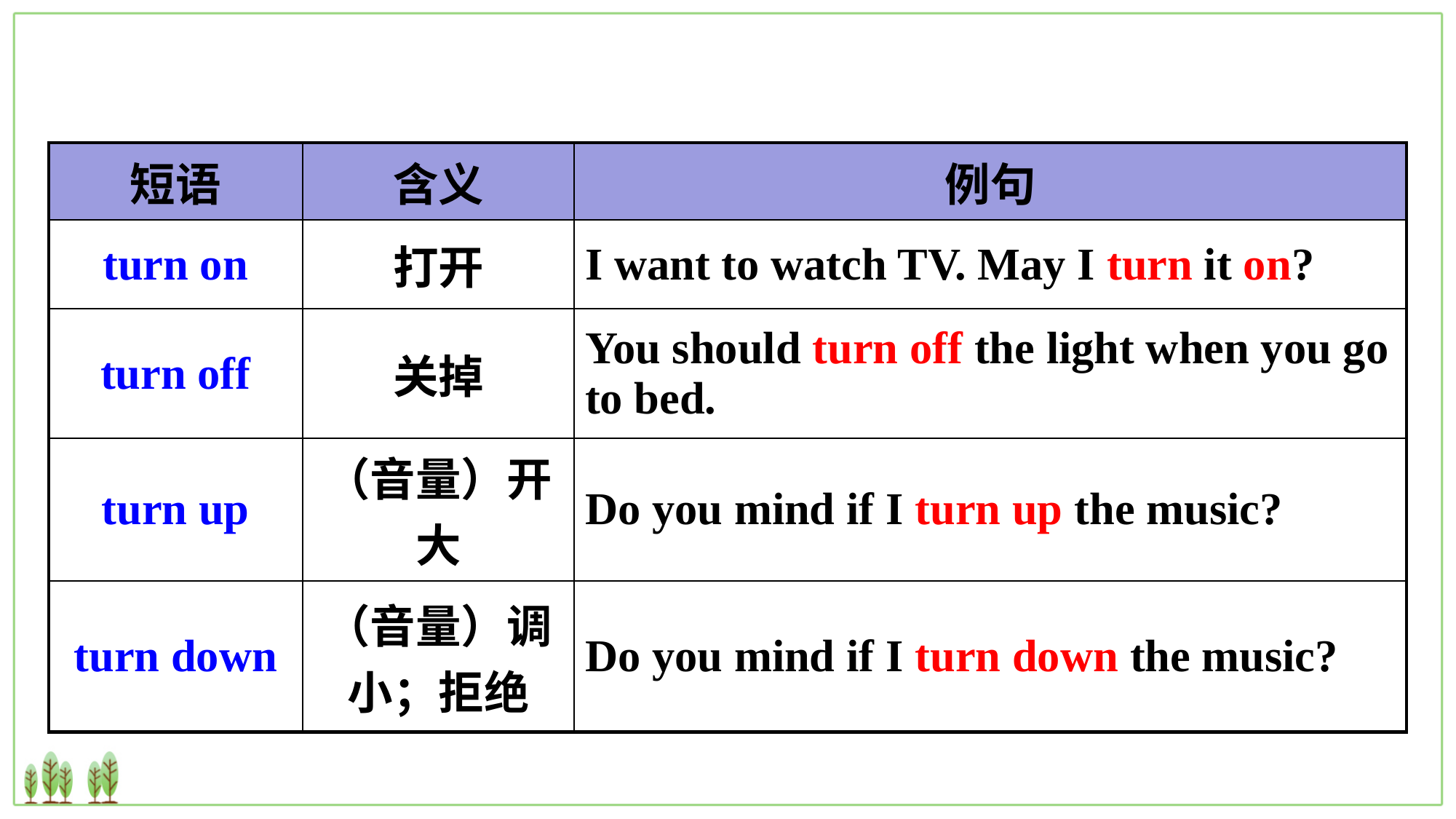

| 短语 | 含义 | 例句 |
| --- | --- | --- |
| turn on | 打开 | I want to watch TV. May I turn it on? |
| turn off | 关掉 | You should turn off the light when you go to bed. |
| turn up | （音量）开大 | Do you mind if I turn up the music? |
| turn down | （音量）调小；拒绝 | Do you mind if I turn down the music? |